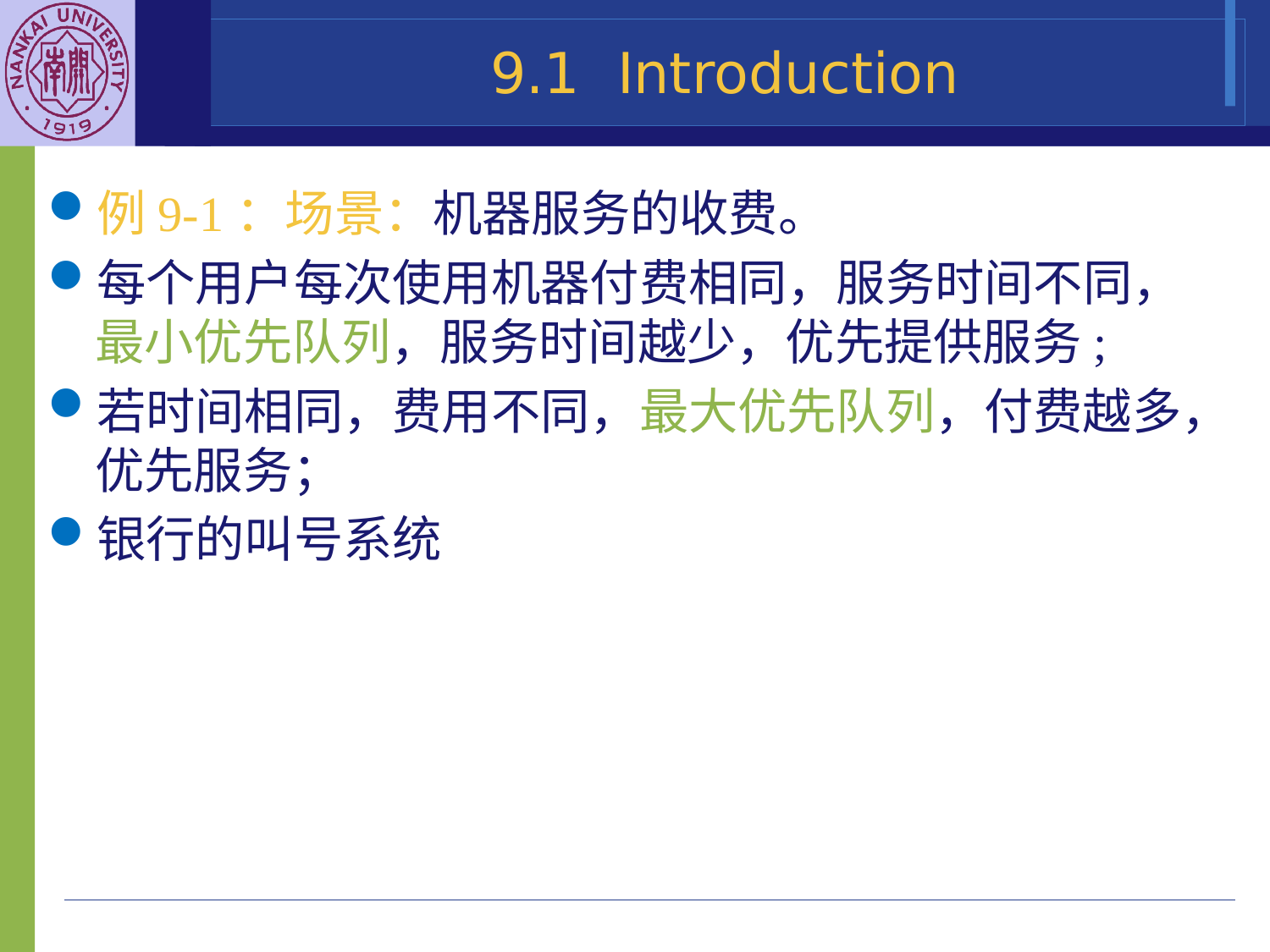

9.1	Introduction
例9-1：场景：机器服务的收费。
每个用户每次使用机器付费相同，服务时间不同，最小优先队列，服务时间越少，优先提供服务;
若时间相同，费用不同，最大优先队列，付费越多，优先服务；
银行的叫号系统
6